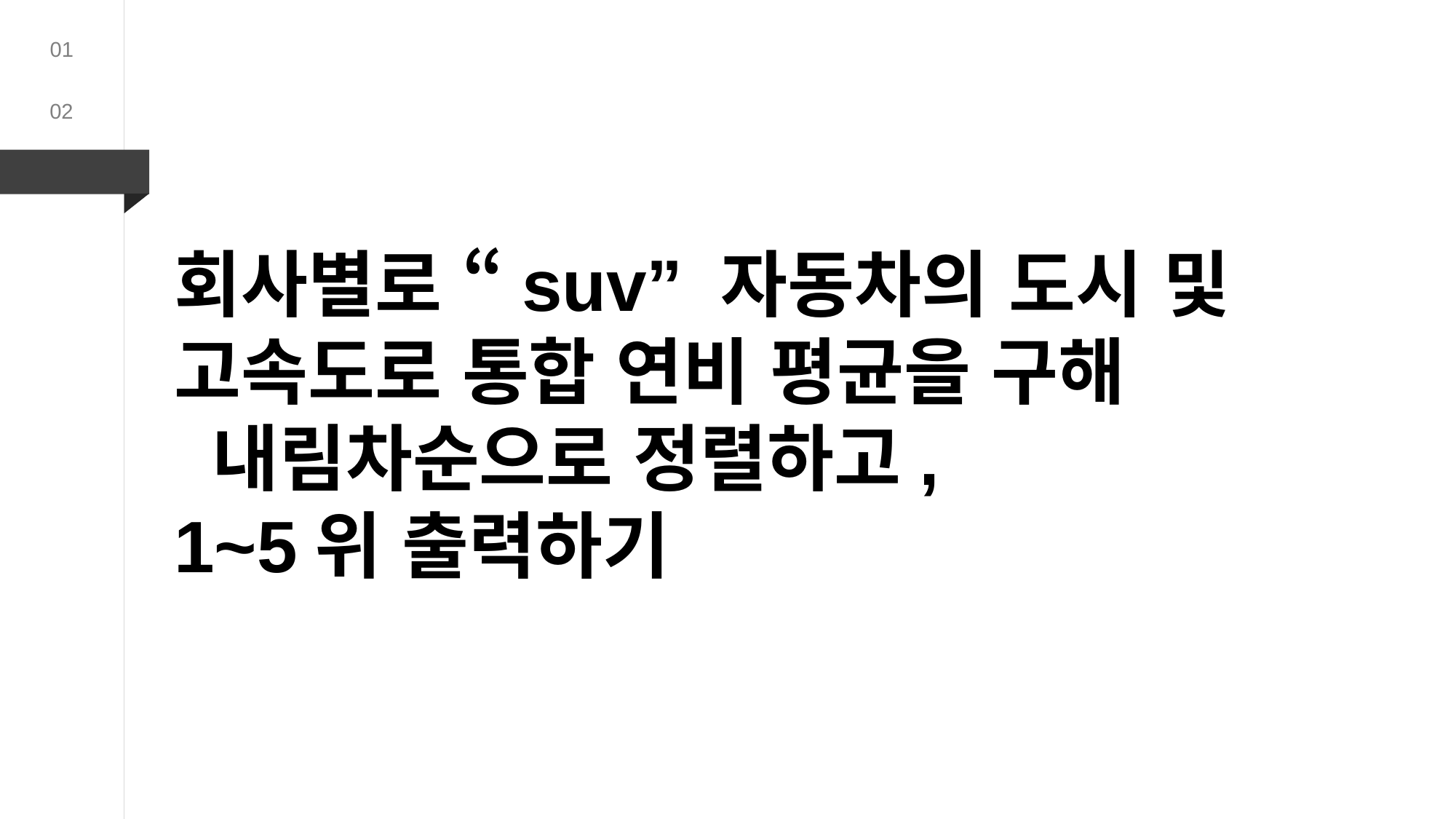

01
02
02

03
회사별로 “suv” 자동차의 도시 및
고속도로 통합 연비 평균을 구해
 내림차순으로 정렬하고,
1~5위 출력하기